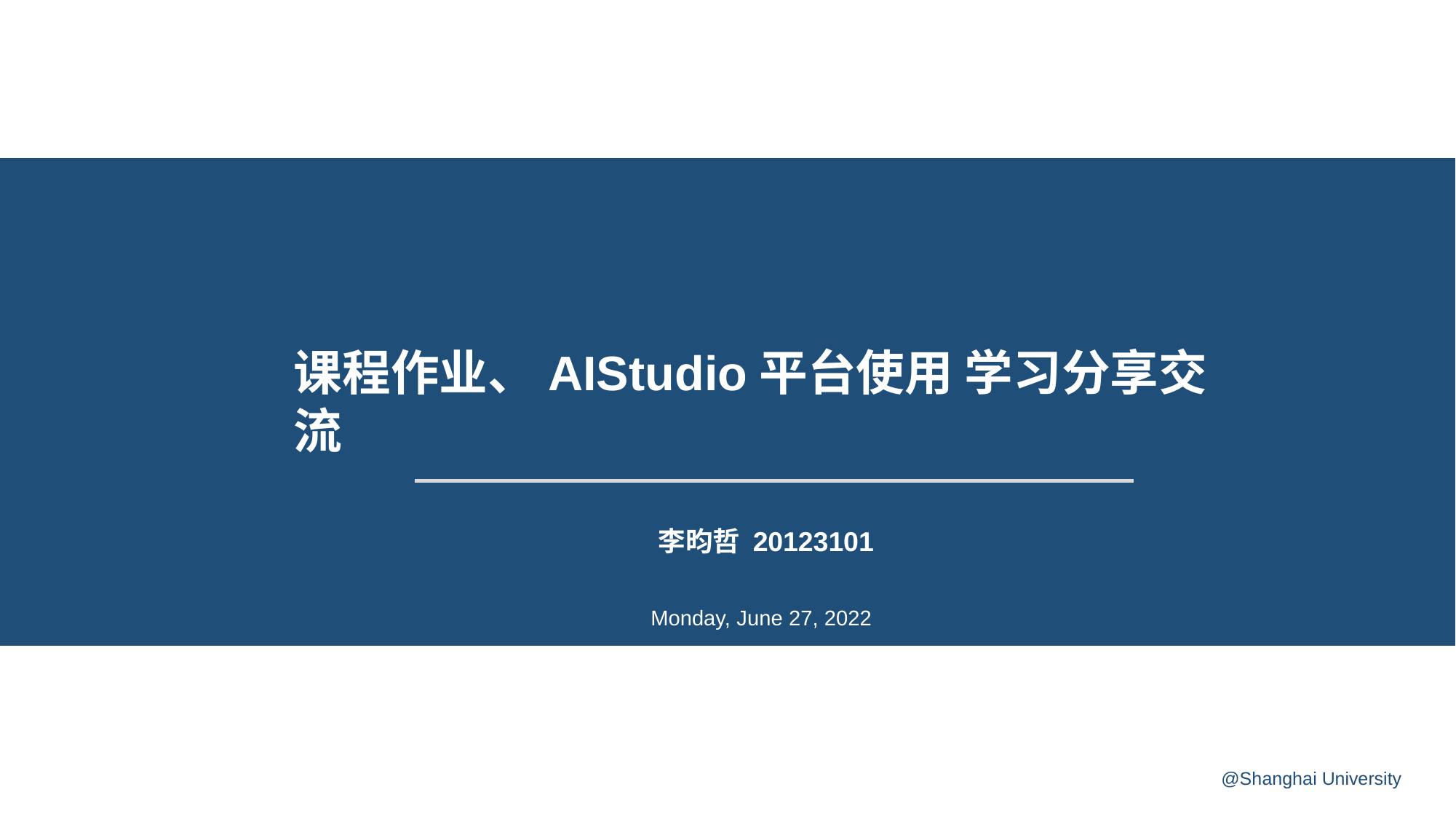

课程作业、AIStudio平台使用 学习分享交流
李昀哲 20123101
Monday, June 27, 2022
@Shanghai University